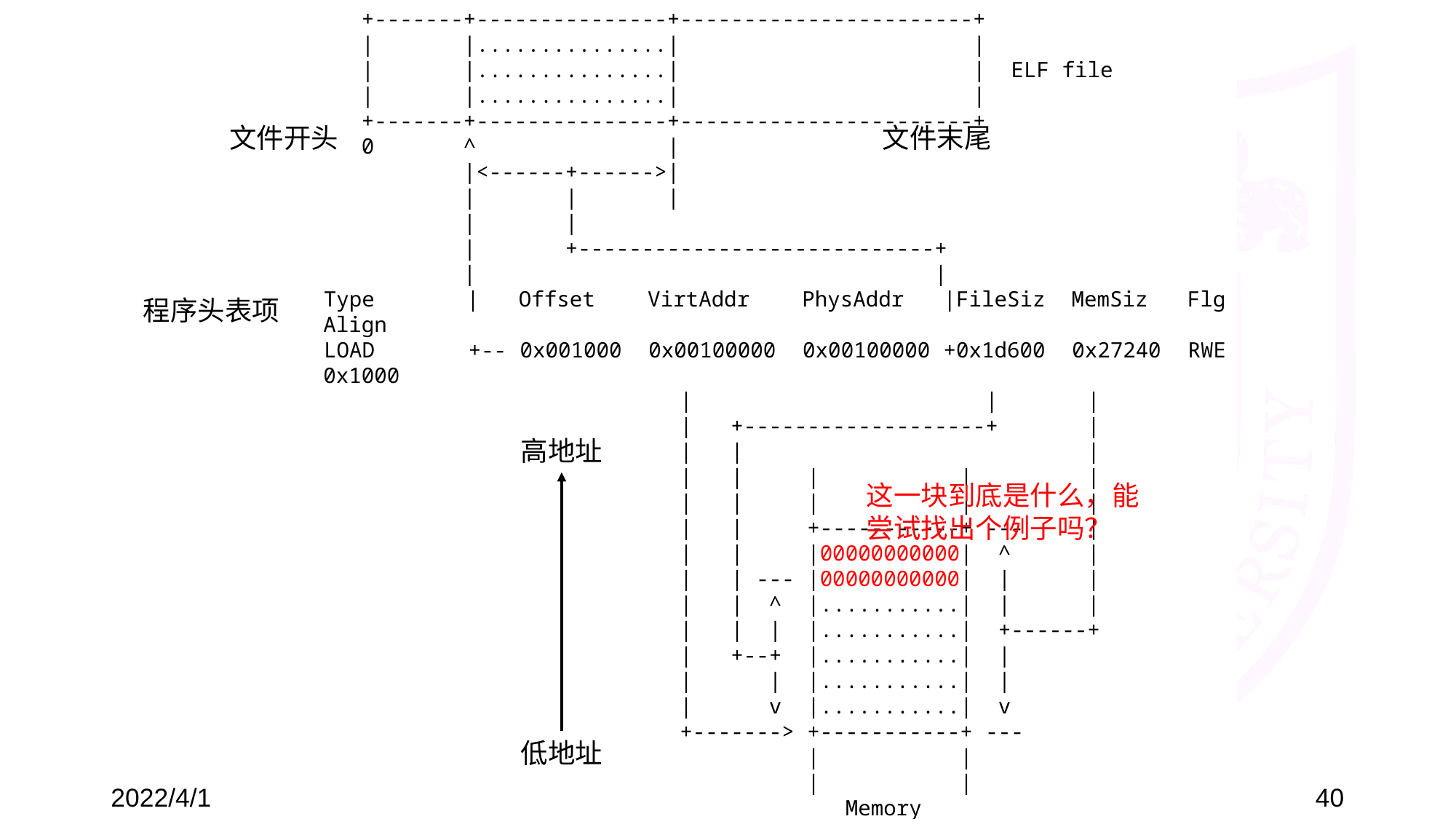

+-------+---------------+-----------------------+
    |       |...............|                       |
    |       |...............|                       |  ELF file
    |       |...............|                       |
    +-------+---------------+-----------------------+
    0       ^               |
            |<------+------>|
            |       |       |
            |       |
            |       +----------------------------+
            |                                    |
 Type       |   Offset    VirtAddr    PhysAddr   |FileSiz  MemSiz   Flg  Align
 LOAD       +-- 0x001000  0x00100000  0x00100000 +0x1d600  0x27240  RWE  0x1000
                             |                       |       |
                             |   +-------------------+       |
                             |   |                           |
                             |   |     |           |         |
                             |   |     |           |         |
                             |   |     +-----------+ ---     |
                             |   |     |00000000000|  ^      |
                             |   | --- |00000000000|  |      |
                             |   |  ^  |...........|  |      |
                             |   |  |  |...........|  +------+
                             |   +--+  |...........|  |
                             |      |  |...........|  |
                             |      v  |...........|  v
                             +-------> +-----------+ ---
                                       |           |
                                       |           |
                                          Memory
文件开头
文件末尾
程序头表项
高地址
这一块到底是什么，能尝试找出个例子吗？
低地址
2022/4/1
南京大学 - 计算机系统基础 - PA
40